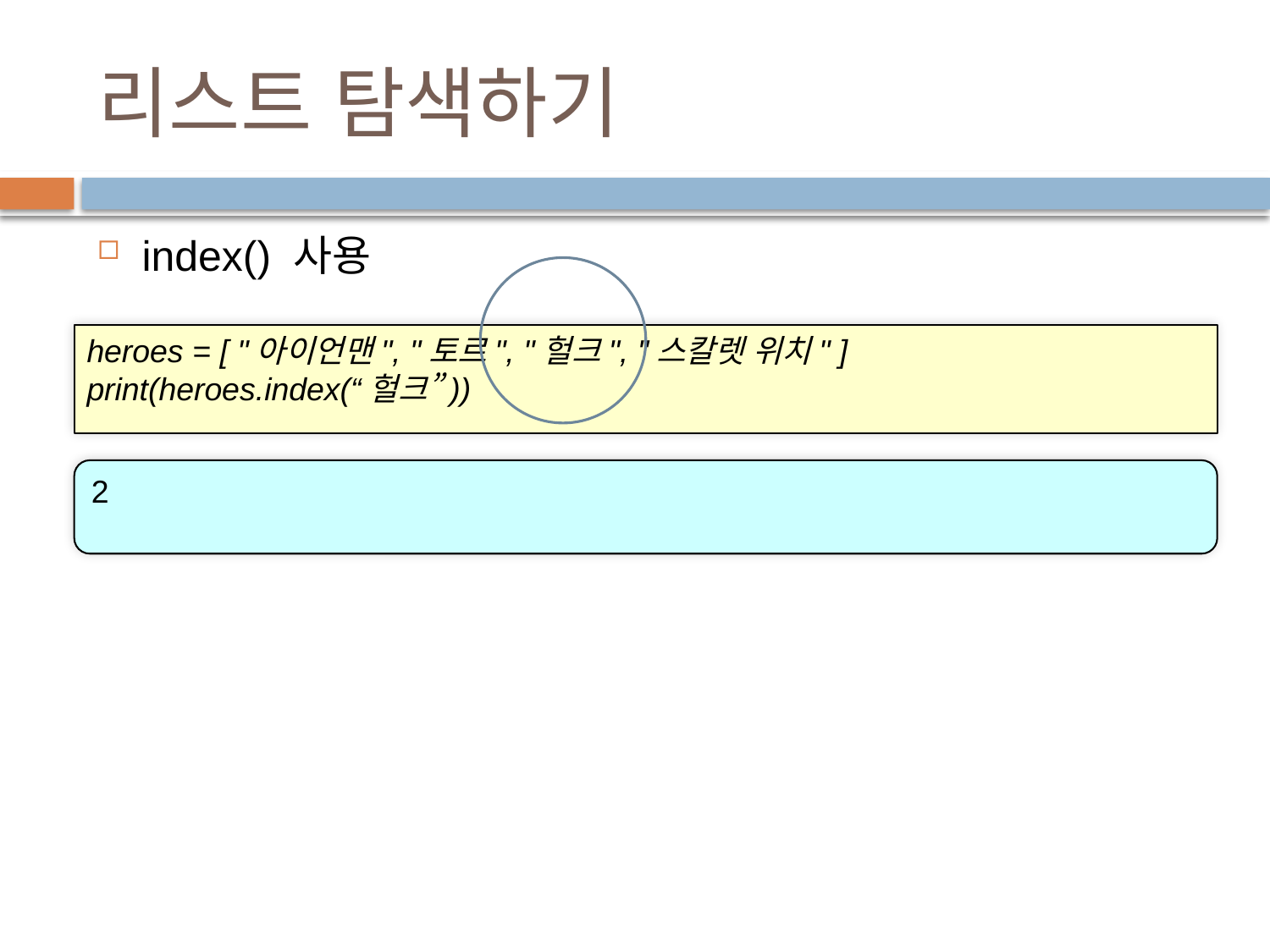

# 리스트 탐색하기
index() 사용

heroes = [ "아이언맨", "토르", "헐크", "스칼렛 위치" ]
print(heroes.index(“헐크”))
2